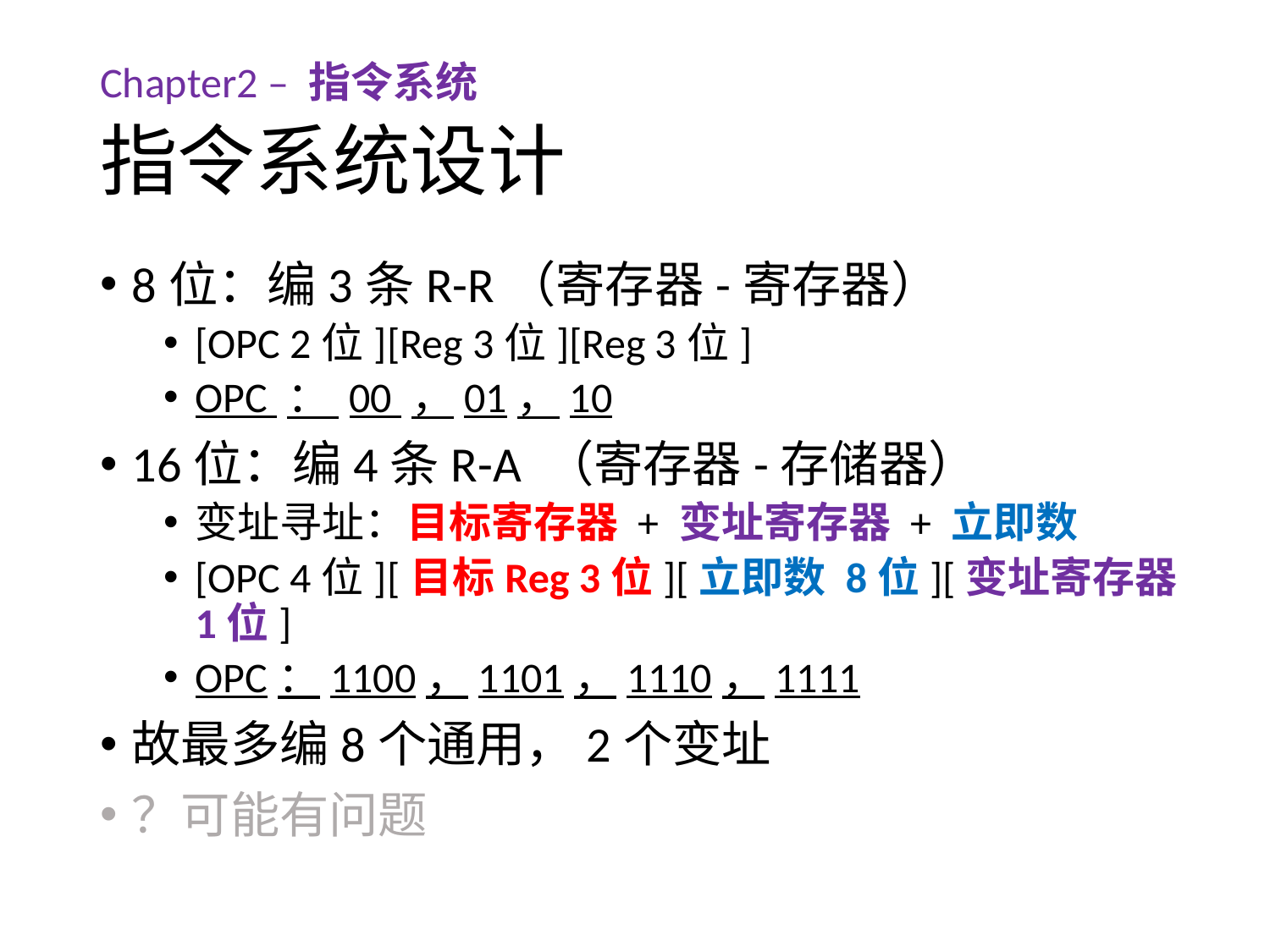

Chapter2 – 指令系统
# 指令系统设计
8位：编3条R-R（寄存器-寄存器）
[OPC 2位][Reg 3位][Reg 3位]
OPC ： 00 ，01，10
16位：编4条R-A （寄存器-存储器）
变址寻址：目标寄存器 + 变址寄存器 + 立即数
[OPC 4位][目标Reg 3位][立即数 8位][变址寄存器 1位]
OPC：1100，1101，1110，1111
故最多编8个通用，2个变址
？可能有问题